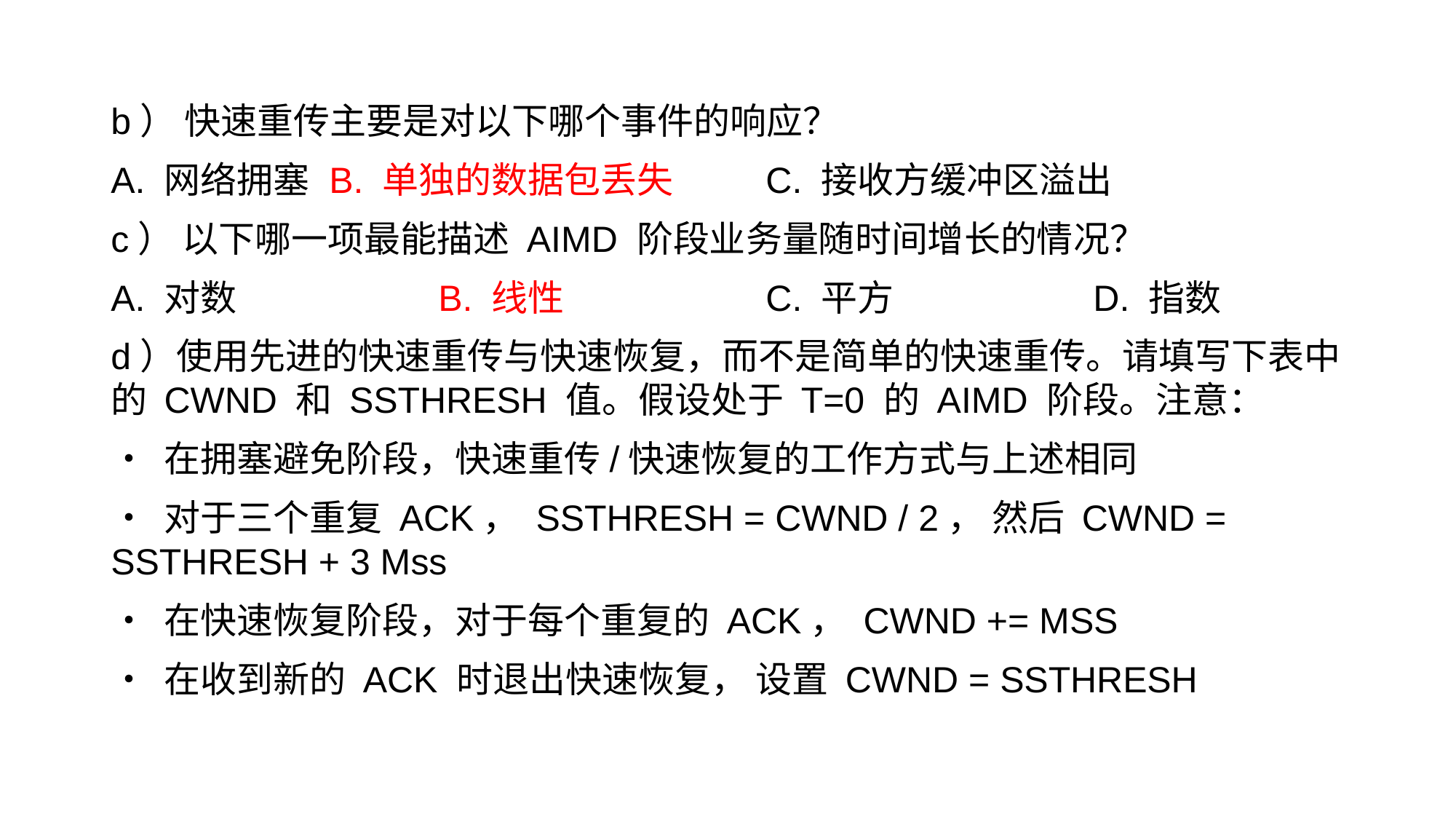

b） 快速重传主要是对以下哪个事件的响应？
A. 网络拥塞 	B. 单独的数据包丢失 	C. 接收方缓冲区溢出
c） 以下哪一项最能描述 AIMD 阶段业务量随时间增长的情况？
A. 对数		B. 线性		C. 平方		D. 指数
d）使用先进的快速重传与快速恢复，而不是简单的快速重传。请填写下表中的 CWND 和 SSTHRESH 值。假设处于 T=0 的 AIMD 阶段。注意：
• 在拥塞避免阶段，快速重传/快速恢复的工作方式与上述相同
• 对于三个重复 ACK， SSTHRESH = CWND / 2， 然后 CWND = SSTHRESH + 3 Mss
• 在快速恢复阶段，对于每个重复的 ACK， CWND += MSS
• 在收到新的 ACK 时退出快速恢复， 设置 CWND = SSTHRESH